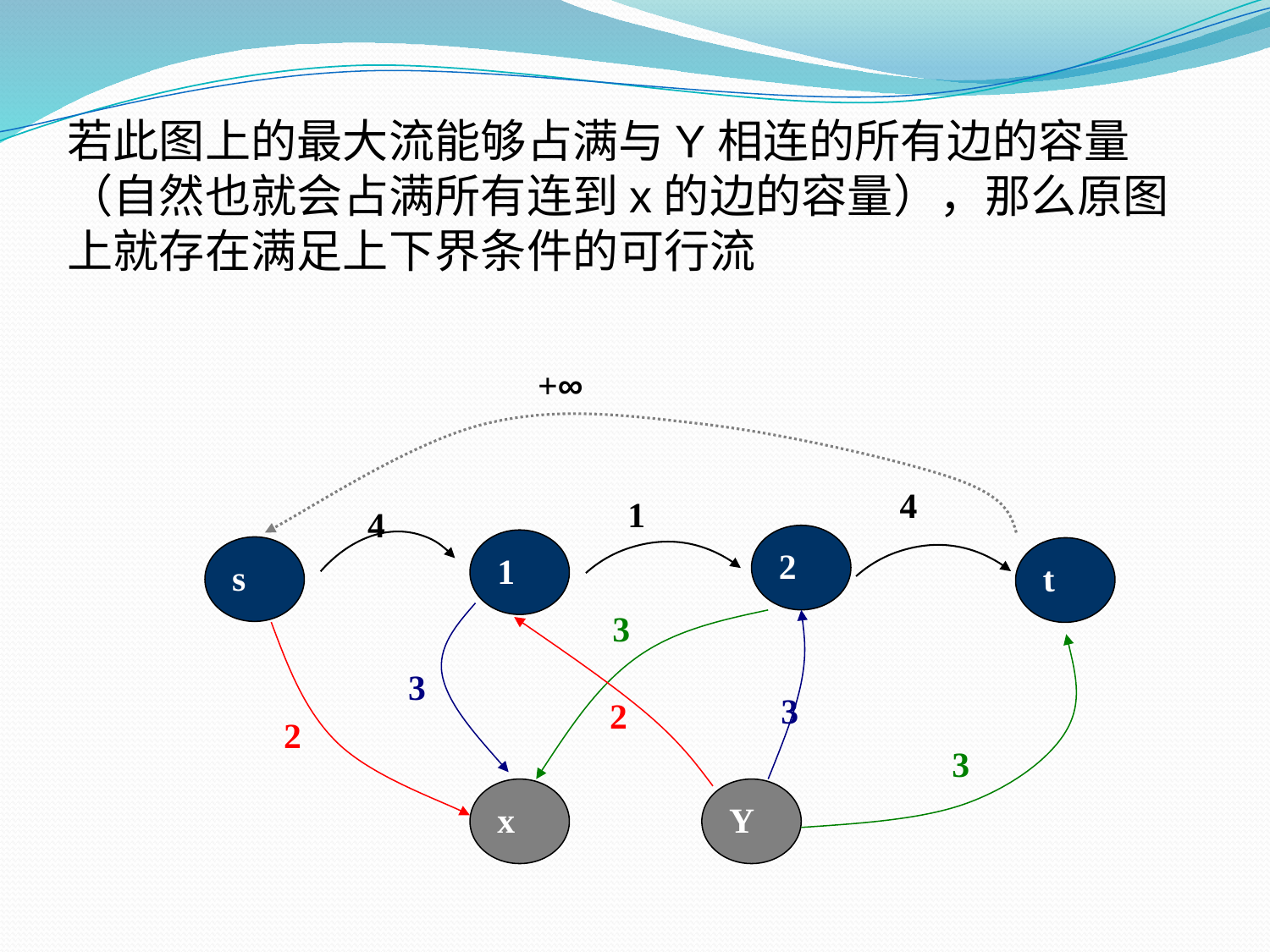

若此图上的最大流能够占满与Y相连的所有边的容量（自然也就会占满所有连到x的边的容量），那么原图上就存在满足上下界条件的可行流
+∞

4

1

4

2
1

s
t
3

3
3
2
2
3
x
Y